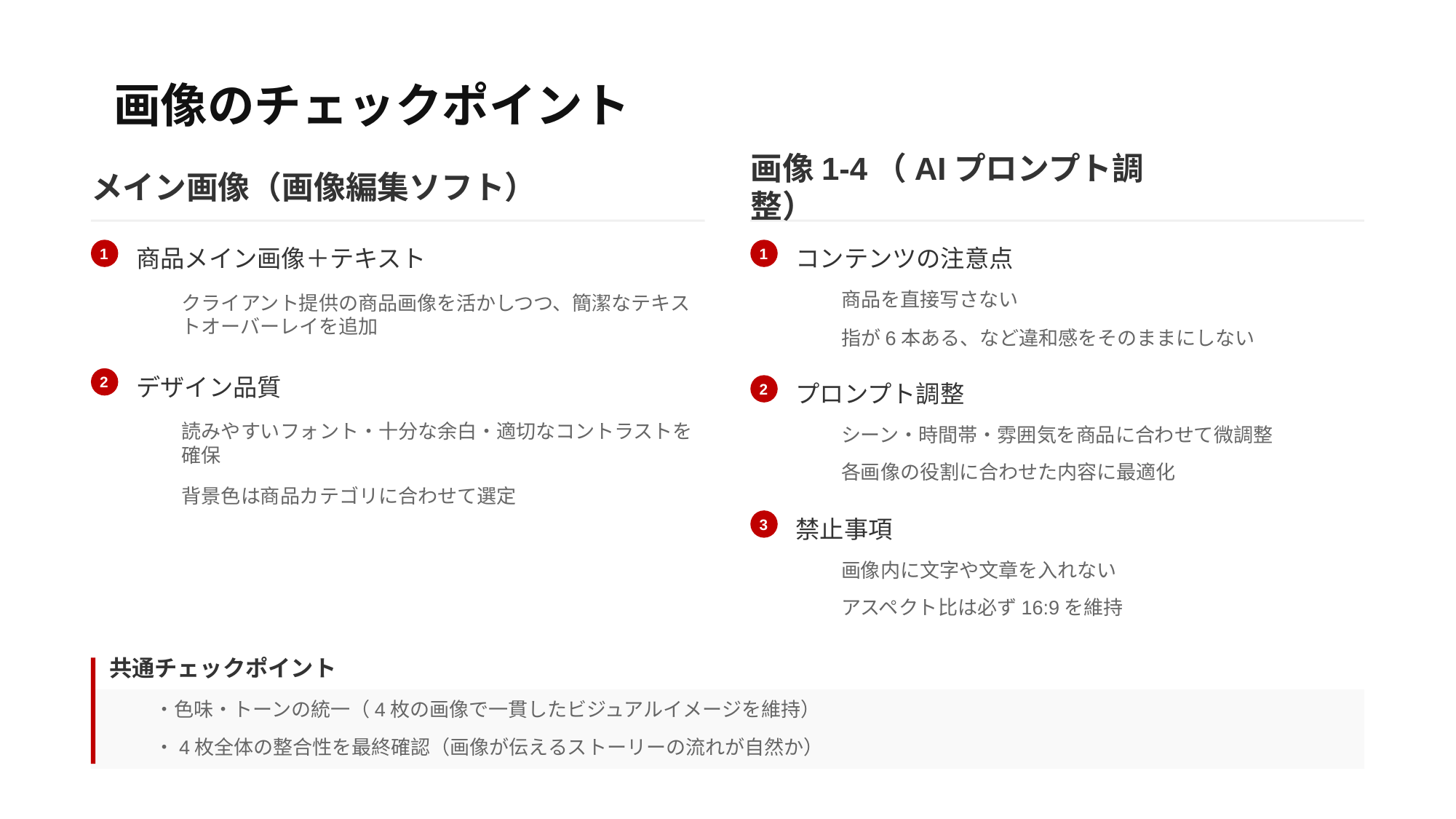

画像のチェックポイント
メイン画像（画像編集ソフト）
画像1-4（AIプロンプト調整）

商品メイン画像＋テキスト

コンテンツの注意点
1
1
クライアント提供の商品画像を活かしつつ、簡潔なテキストオーバーレイを追加
商品を直接写さない
指が6本ある、など違和感をそのままにしない

デザイン品質
2

プロンプト調整
2
読みやすいフォント・十分な余白・適切なコントラストを確保
シーン・時間帯・雰囲気を商品に合わせて微調整
各画像の役割に合わせた内容に最適化
背景色は商品カテゴリに合わせて選定

禁止事項
3
画像内に文字や文章を入れない
アスペクト比は必ず16:9を維持
共通チェックポイント

・色味・トーンの統一（4枚の画像で一貫したビジュアルイメージを維持）
・4枚全体の整合性を最終確認（画像が伝えるストーリーの流れが自然か）